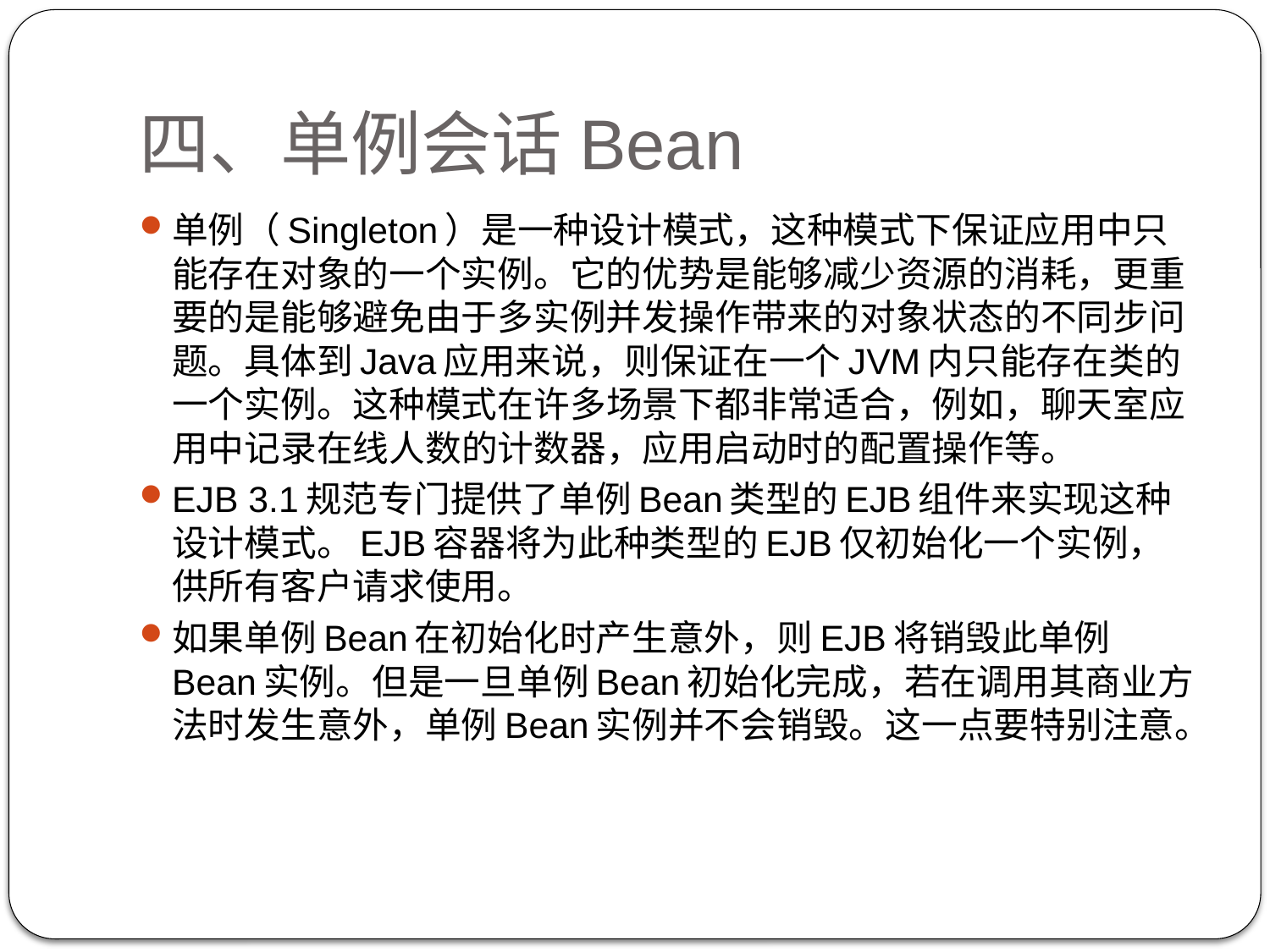

# 四、单例会话Bean
单例（Singleton）是一种设计模式，这种模式下保证应用中只能存在对象的一个实例。它的优势是能够减少资源的消耗，更重要的是能够避免由于多实例并发操作带来的对象状态的不同步问题。具体到Java应用来说，则保证在一个JVM内只能存在类的一个实例。这种模式在许多场景下都非常适合，例如，聊天室应用中记录在线人数的计数器，应用启动时的配置操作等。
EJB 3.1规范专门提供了单例Bean类型的EJB组件来实现这种设计模式。EJB容器将为此种类型的EJB仅初始化一个实例，供所有客户请求使用。
如果单例Bean在初始化时产生意外，则EJB将销毁此单例Bean实例。但是一旦单例Bean初始化完成，若在调用其商业方法时发生意外，单例Bean实例并不会销毁。这一点要特别注意。